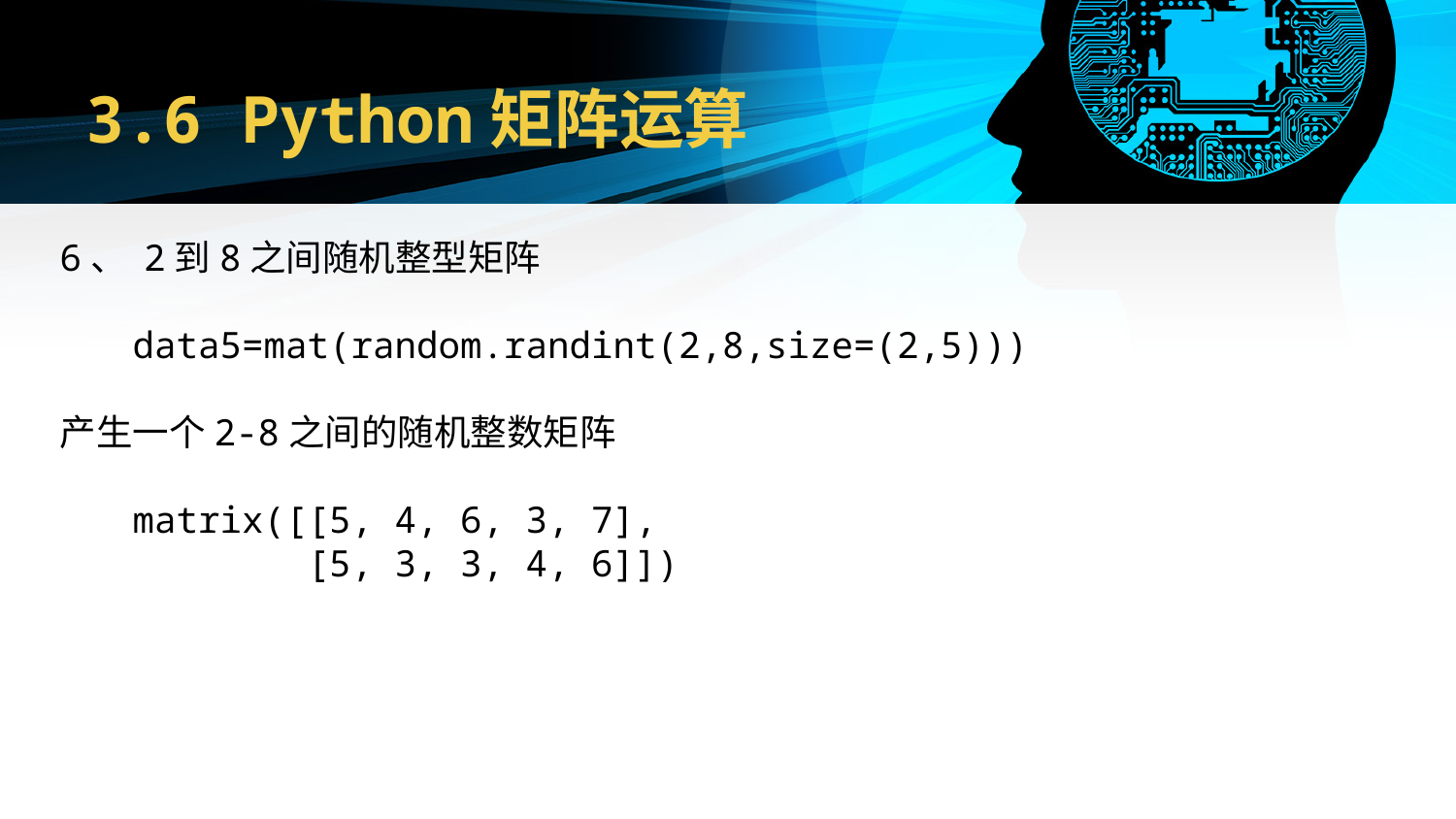

# 3.6 Python矩阵运算
6、 2到8之间随机整型矩阵

data5=mat(random.randint(2,8,size=(2,5)))

产生一个2-8之间的随机整数矩阵

matrix([[5, 4, 6, 3, 7],
        [5, 3, 3, 4, 6]])